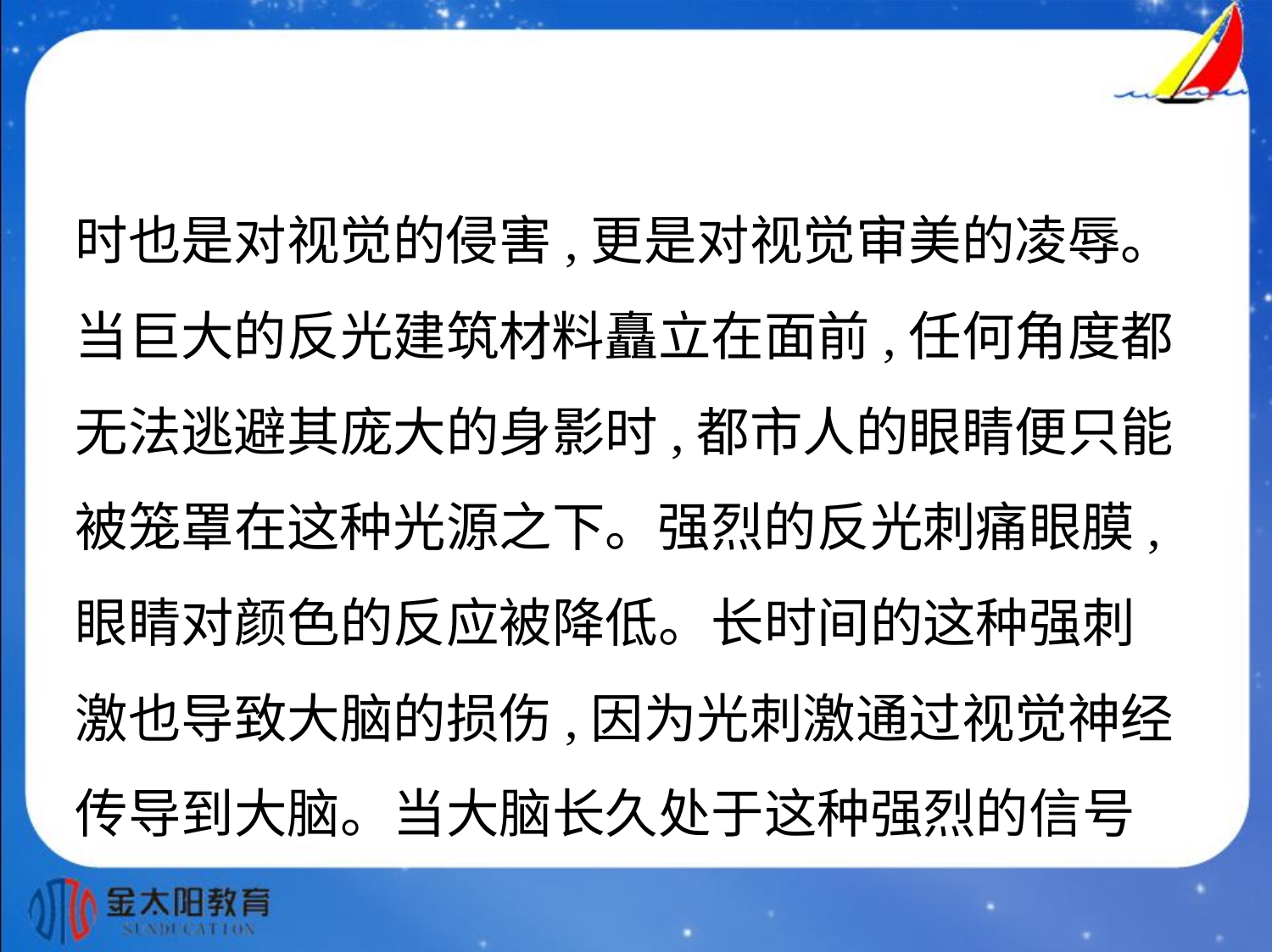

时也是对视觉的侵害,更是对视觉审美的凌辱。
当巨大的反光建筑材料矗立在面前,任何角度都
无法逃避其庞大的身影时,都市人的眼睛便只能
被笼罩在这种光源之下。强烈的反光刺痛眼膜,
眼睛对颜色的反应被降低。长时间的这种强刺
激也导致大脑的损伤,因为光刺激通过视觉神经
传导到大脑。当大脑长久处于这种强烈的信号